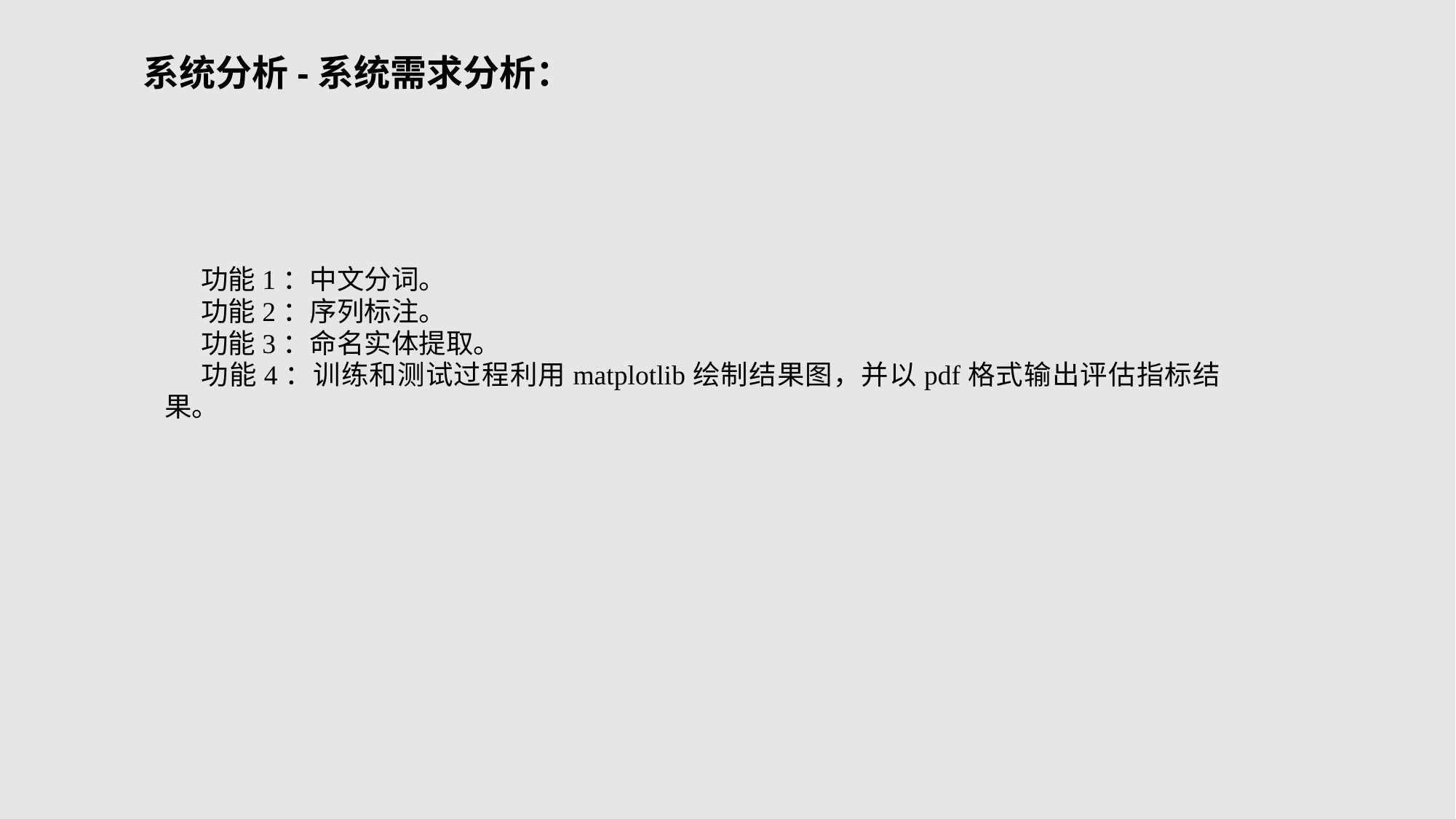

系统分析-系统需求分析：
功能1：中文分词。
功能2：序列标注。
功能3：命名实体提取。
功能4：训练和测试过程利用matplotlib绘制结果图，并以pdf格式输出评估指标结果。